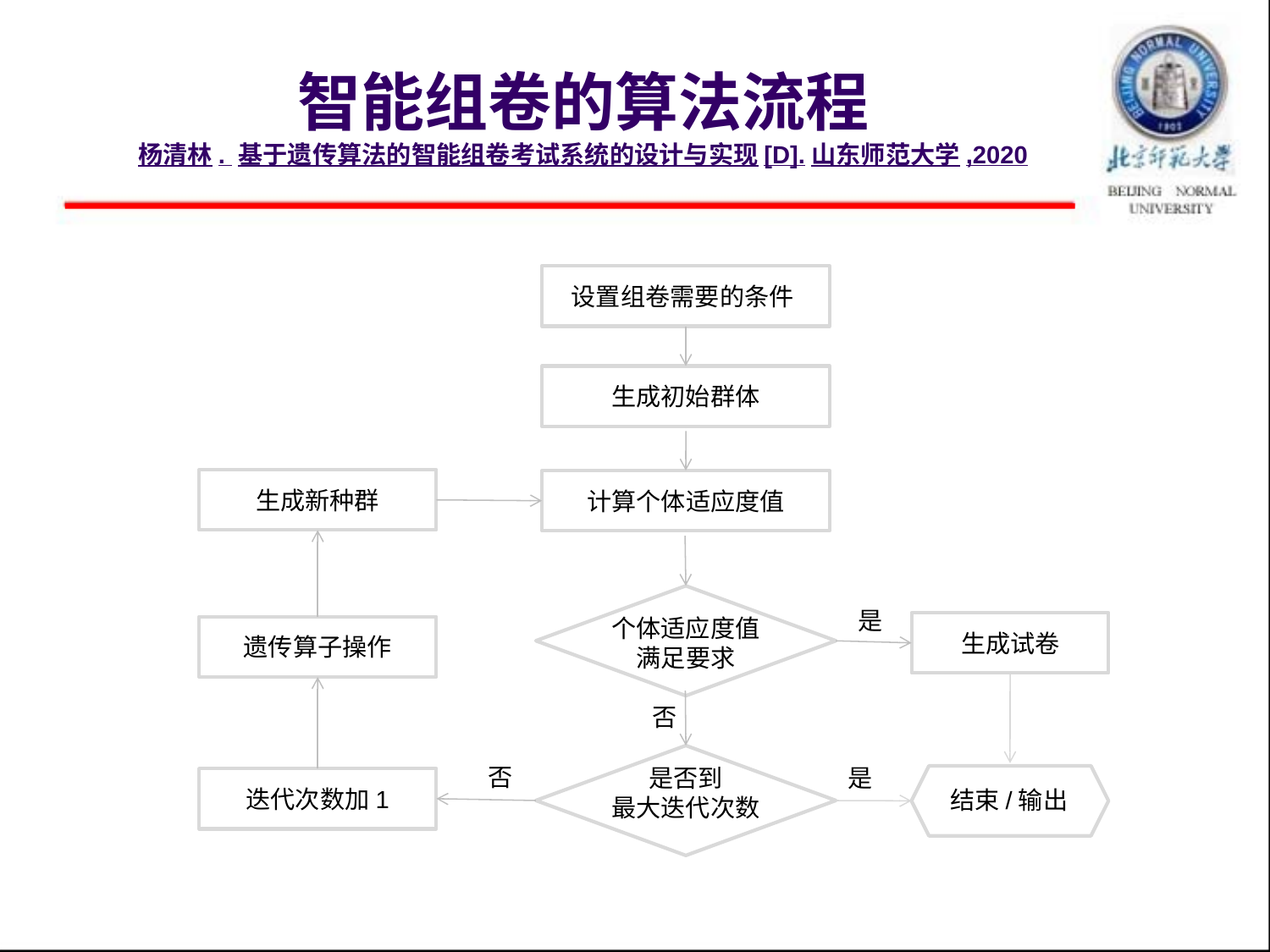

# 智能组卷的算法流程 杨清林. 基于遗传算法的智能组卷考试系统的设计与实现[D].山东师范大学,2020

设置组卷需要的条件

生成初始群体

生成新种群
计算个体适应度值

是
个体适应度值
满足要求

生成试卷
遗传算子操作
否

否
是
是否到
最大迭代次数

迭代次数加1
结束/输出